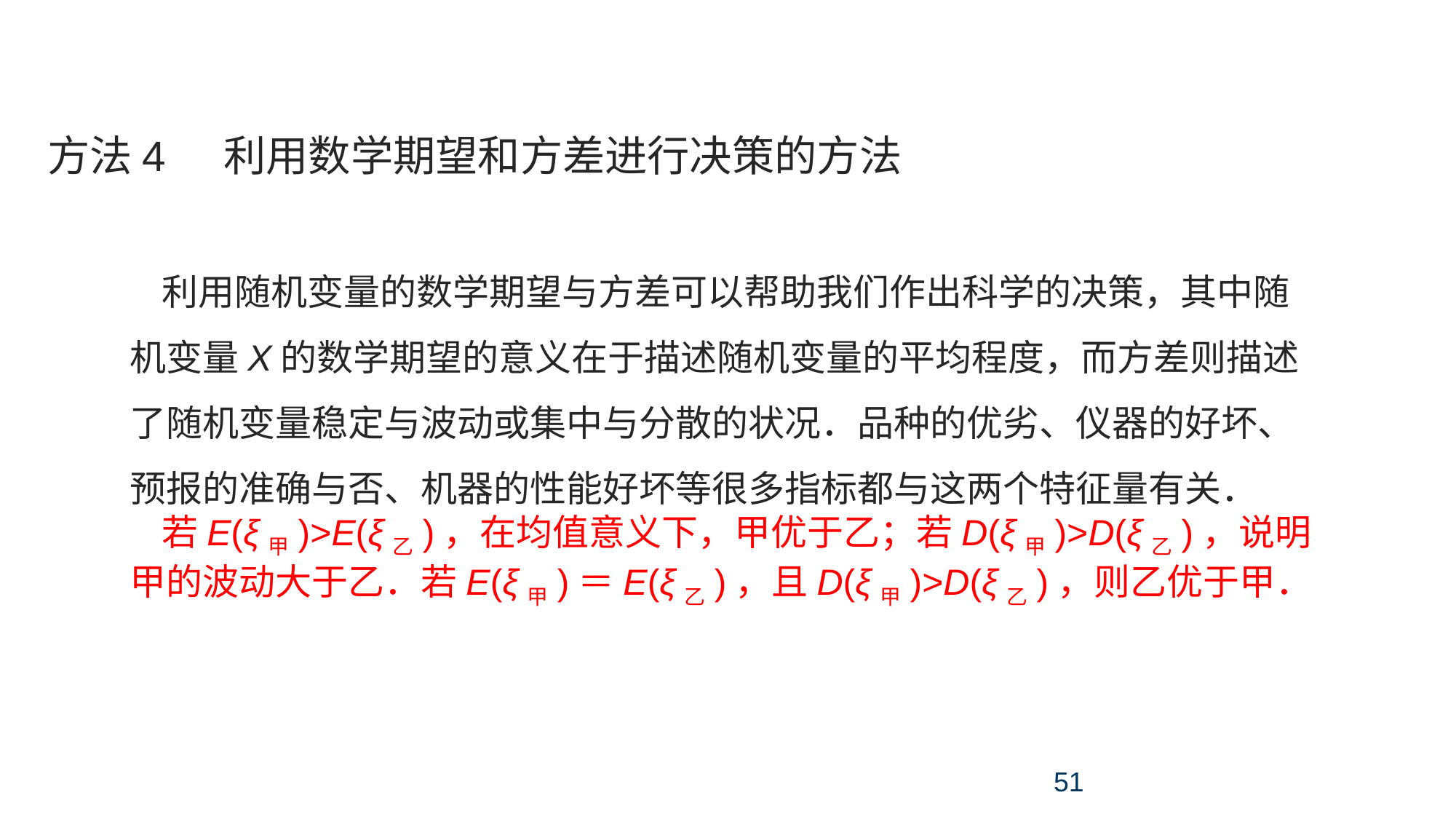

考点二  离散型随机变量及其分布列、数学期望与方差
方法4    利用数学期望和方差进行决策的方法
利用随机变量的数学期望与方差可以帮助我们作出科学的决策，其中随机变量X的数学期望的意义在于描述随机变量的平均程度，而方差则描述了随机变量稳定与波动或集中与分散的状况．品种的优劣、仪器的好坏、预报的准确与否、机器的性能好坏等很多指标都与这两个特征量有关．
若E(ξ甲)>E(ξ乙)，在均值意义下，甲优于乙；若D(ξ甲)>D(ξ乙)，说明甲的波动大于乙．若E(ξ甲)＝E(ξ乙)，且D(ξ甲)>D(ξ乙)，则乙优于甲．
51